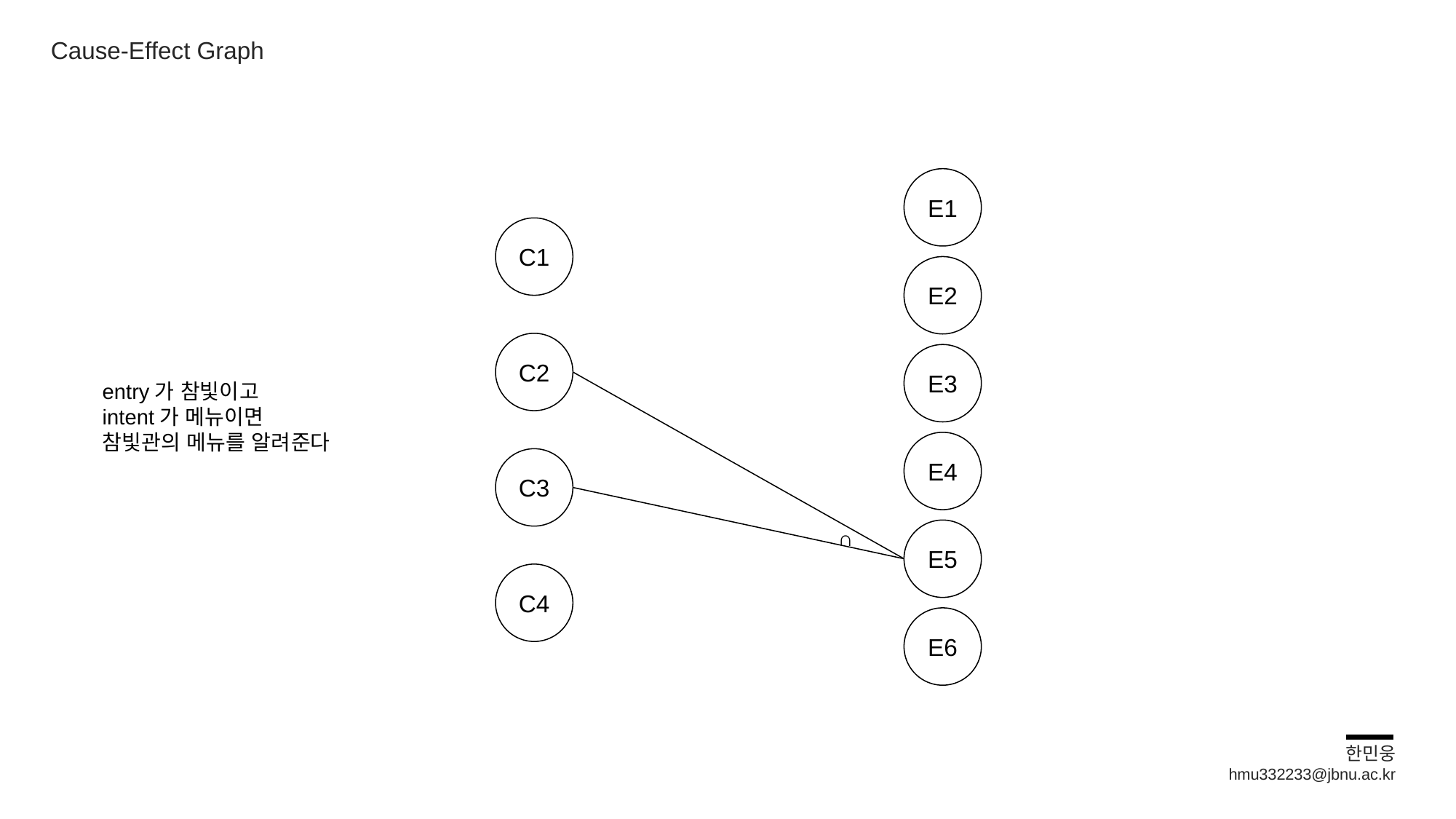

Cause-Effect Graph
E1
C1
E2
C2
E3
entry가 참빛이고
intent가 메뉴이면
참빛관의 메뉴를 알려준다
E4
C3
∩
E5
C4
E6
한민웅
hmu332233@jbnu.ac.kr